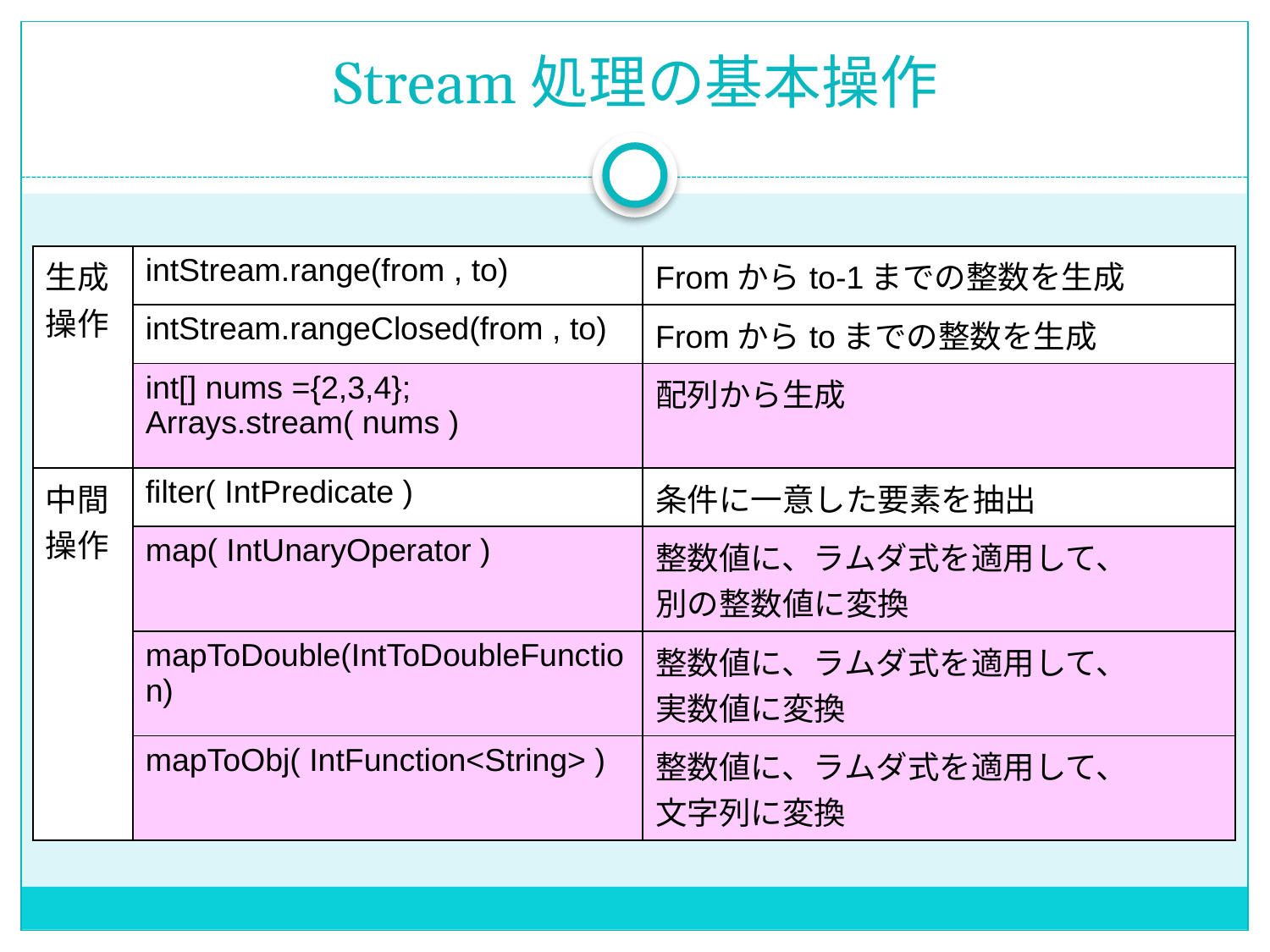

# Stream処理の基本操作
| 生成操作 | intStream.range(from , to) | Fromからto-1までの整数を生成 |
| --- | --- | --- |
|  | intStream.rangeClosed(from , to) | Fromからtoまでの整数を生成 |
|  | int[] nums ={2,3,4}; Arrays.stream( nums ) | 配列から生成 |
| 中間操作 | filter( IntPredicate ) | 条件に一意した要素を抽出 |
|  | map( IntUnaryOperator ) | 整数値に、ラムダ式を適用して、 別の整数値に変換 |
|  | mapToDouble(IntToDoubleFunction) | 整数値に、ラムダ式を適用して、 実数値に変換 |
|  | mapToObj( IntFunction<String> ) | 整数値に、ラムダ式を適用して、 文字列に変換 |